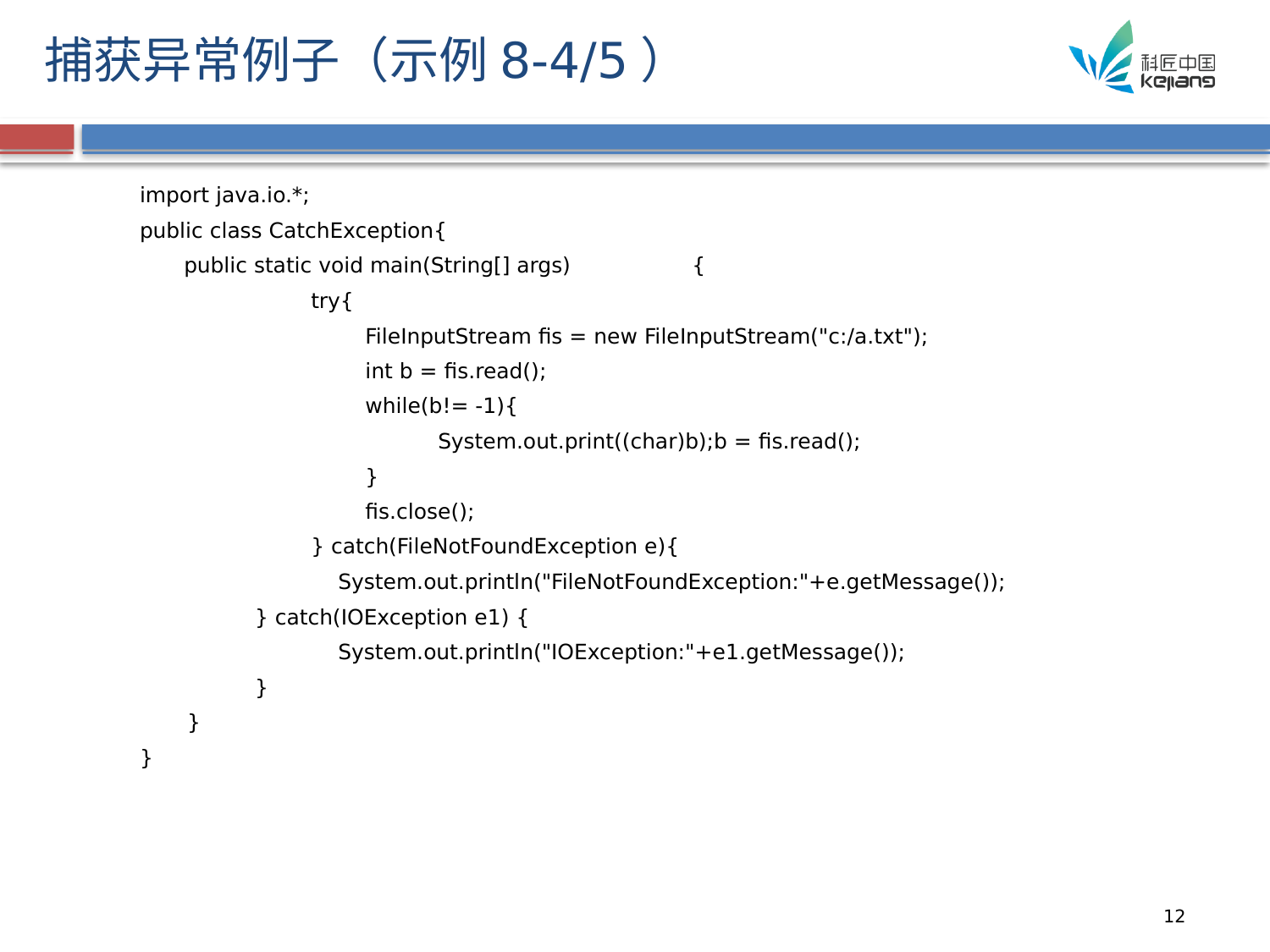

# 捕获异常例子（示例8-4/5）
import java.io.*;
public class CatchException{
	public static void main(String[] args)	{
		try{
		        FileInputStream fis = new FileInputStream("c:/a.txt");
		        int b = fis.read();
		        while(b!= -1){
			System.out.print((char)b);b = fis.read();
		        }
		        fis.close();
		} catch(FileNotFoundException e){
		    System.out.println("FileNotFoundException:"+e.getMessage());
                 } catch(IOException e1) {
		    System.out.println("IOException:"+e1.getMessage());
                 }
       }
}
12